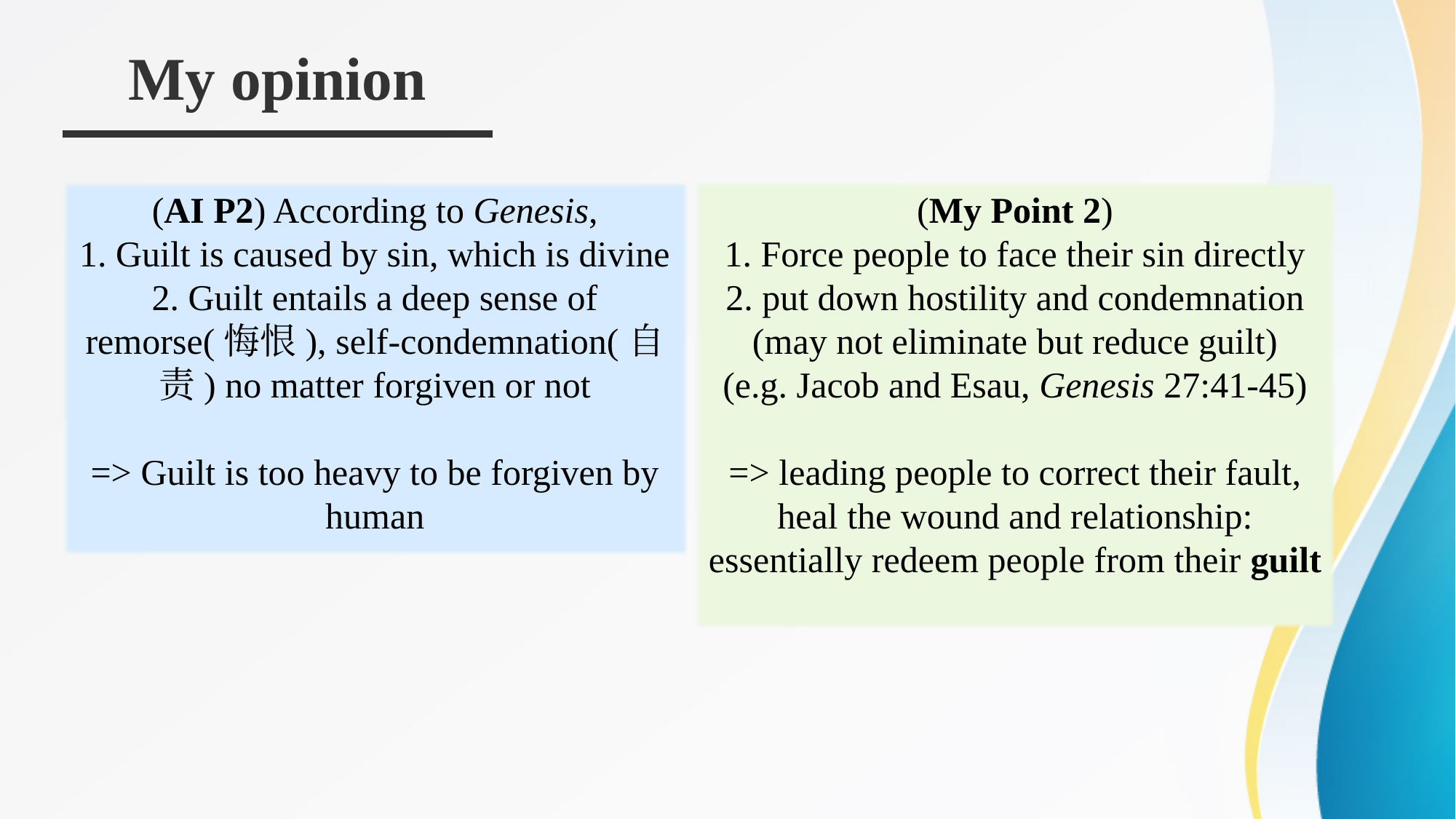

My opinion
(AI P2) According to Genesis,
1. Guilt is caused by sin, which is divine
2. Guilt entails a deep sense of remorse(悔恨), self-condemnation(自责) no matter forgiven or not

=> Guilt is too heavy to be forgiven by human
(My Point 2)
1. Force people to face their sin directly
2. put down hostility and condemnation (may not eliminate but reduce guilt)
(e.g. Jacob and Esau, Genesis 27:41-45)

=> leading people to correct their fault, heal the wound and relationship:
essentially redeem people from their guilt